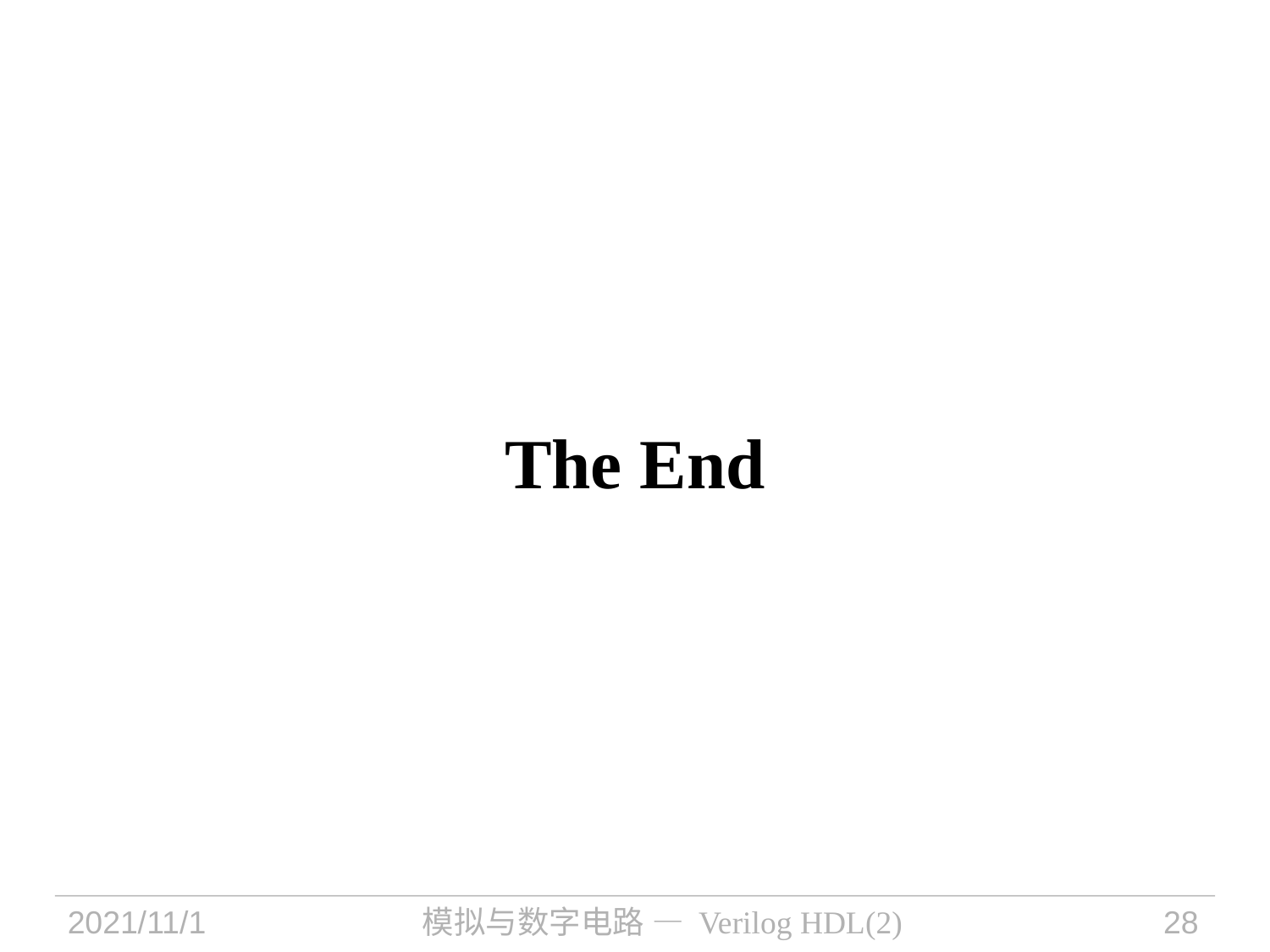

2021/11/1
模拟与数字电路 — Verilog HDL(2)
28
The End